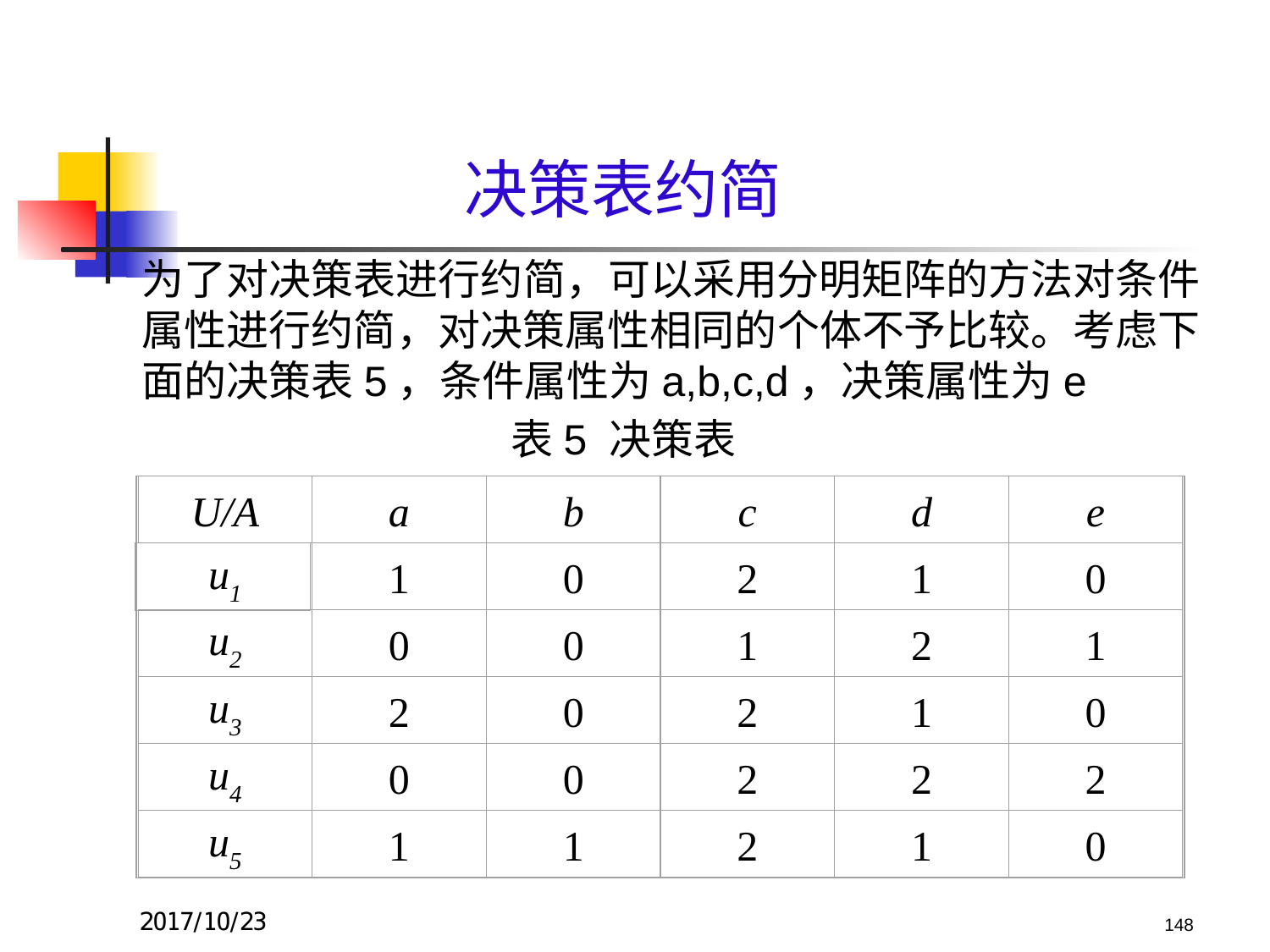

决策表约简
	为了对决策表进行约简，可以采用分明矩阵的方法对条件属性进行约简，对决策属性相同的个体不予比较。考虑下面的决策表5，条件属性为a,b,c,d，决策属性为e
表5 决策表

U/A

a

b

c

d

e

u1

1

0

2

1

0

u2

0

0

1

2

1

u3

2

0

2

1

0

u4

0

0

2

2

2

u5

1

1

2

1

0

2017/10/23
148